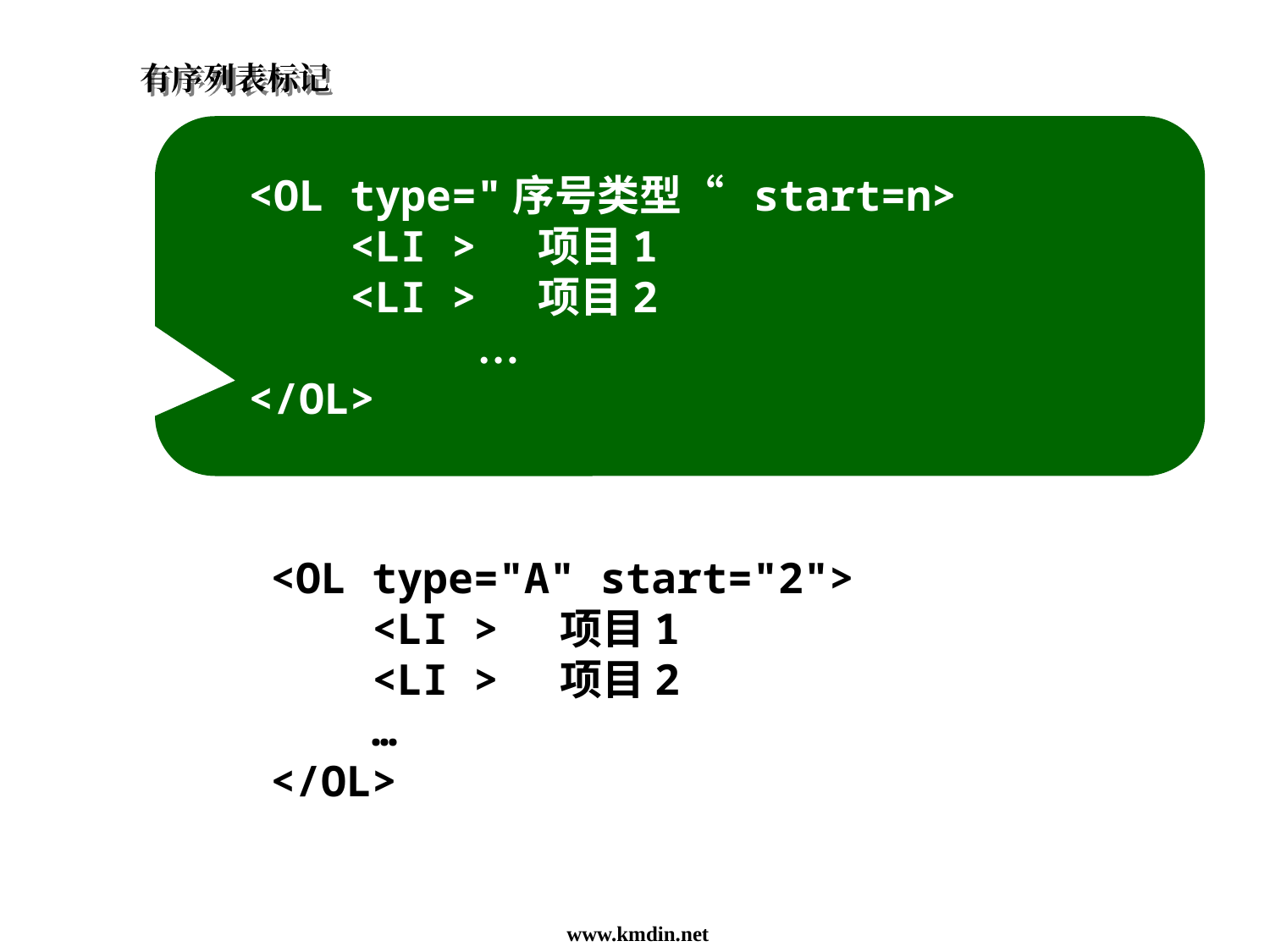

40
有序列表标记
<OL type="序号类型“  start=n>
    <LI >  项目1
    <LI >  项目2
    …
</OL>
<OL type="A" start="2">
    <LI >  项目1
    <LI >  项目2
    …
</OL>